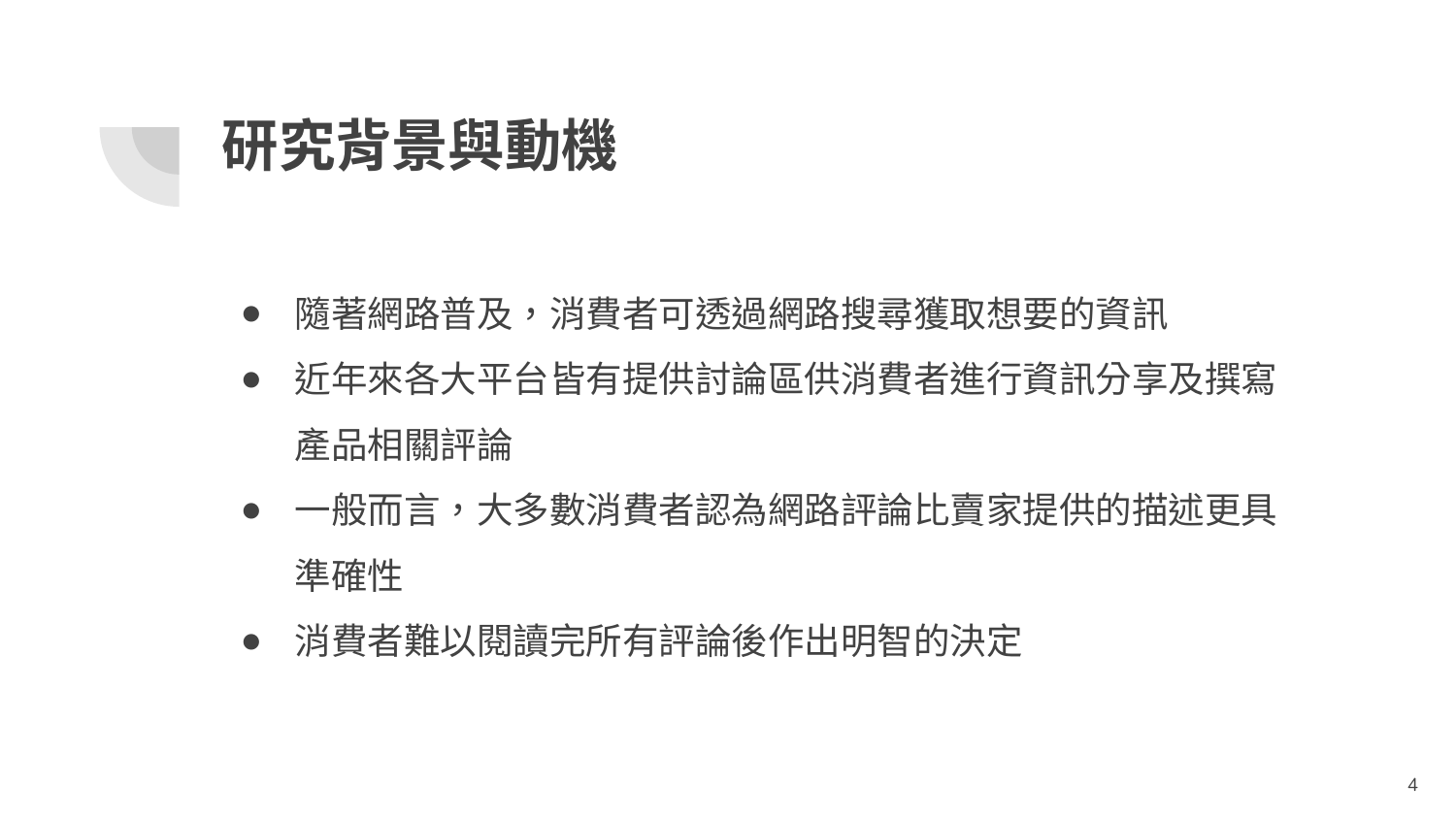

# 研究背景與動機
隨著網路普及，消費者可透過網路搜尋獲取想要的資訊
近年來各大平台皆有提供討論區供消費者進行資訊分享及撰寫產品相關評論
一般而言，大多數消費者認為網路評論比賣家提供的描述更具準確性
消費者難以閱讀完所有評論後作出明智的決定
4